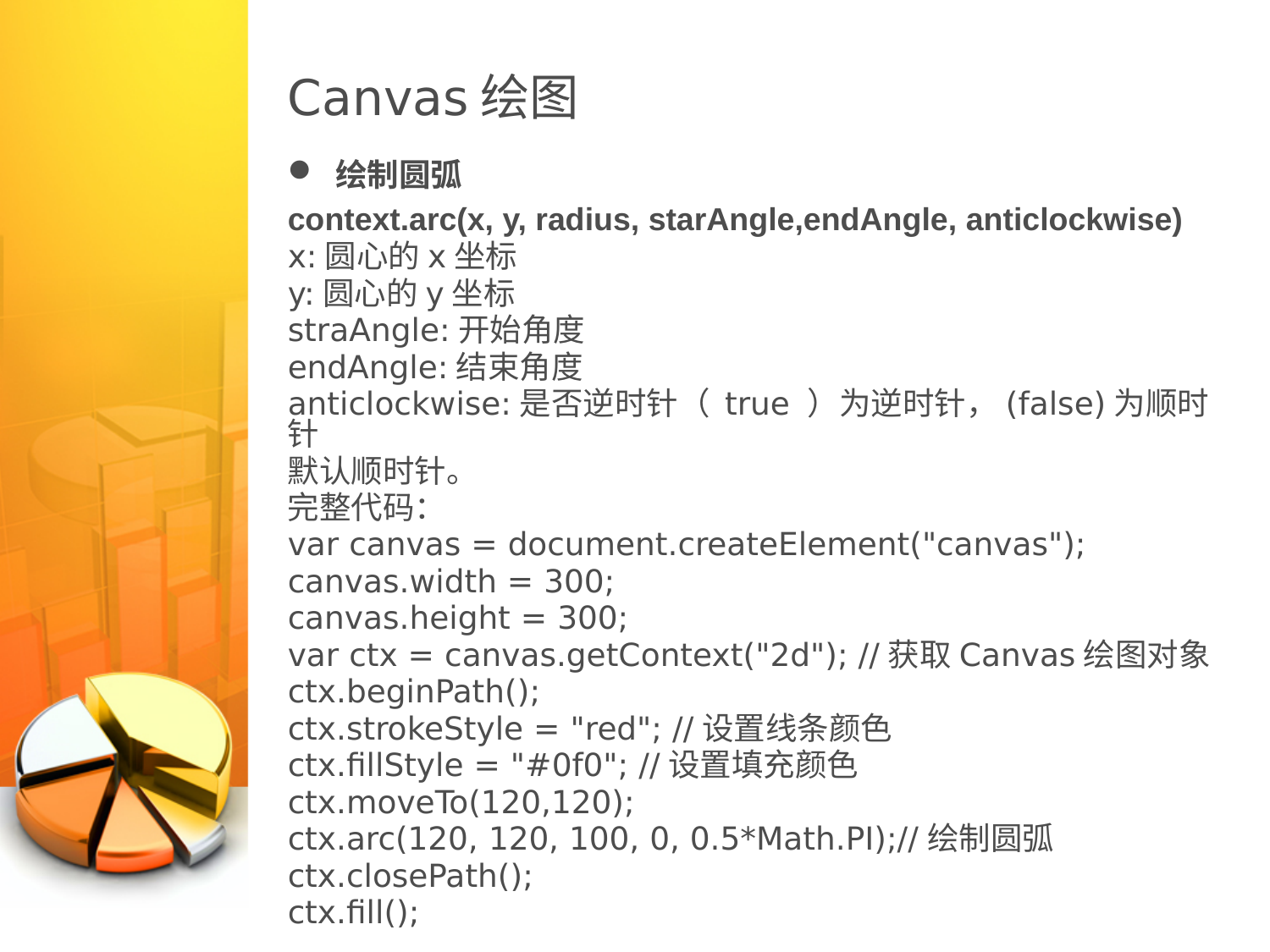

# Canvas绘图
绘制圆弧
context.arc(x, y, radius, starAngle,endAngle, anticlockwise)
x:圆心的x坐标
y:圆心的y坐标
straAngle:开始角度
endAngle:结束角度
anticlockwise:是否逆时针（ true ）为逆时针，(false)为顺时针
默认顺时针。
完整代码：
var canvas = document.createElement("canvas");
canvas.width = 300;
canvas.height = 300;
var ctx = canvas.getContext("2d"); //获取Canvas绘图对象
ctx.beginPath();
ctx.strokeStyle = "red"; //设置线条颜色
ctx.fillStyle = "#0f0"; //设置填充颜色
ctx.moveTo(120,120);
ctx.arc(120, 120, 100, 0, 0.5*Math.PI);//绘制圆弧
ctx.closePath();
ctx.fill();

PPT模板下载：www.1ppt.com/moban/     行业PPT模板：www.1ppt.com/hangye/
节日PPT模板：www.1ppt.com/jieri/           PPT素材下载：www.1ppt.com/sucai/
PPT背景图片：www.1ppt.com/beijing/      PPT图表下载：www.1ppt.com/tubiao/
优秀PPT下载：www.1ppt.com/xiazai/        PPT教程： www.1ppt.com/powerpoint/
Word教程： www.1ppt.com/word/              Excel教程：www.1ppt.com/excel/
资料下载：www.1ppt.com/ziliao/                PPT课件下载：www.1ppt.com/kejian/
范文下载：www.1ppt.com/fanwen/             试卷下载：www.1ppt.com/shiti/
教案下载：www.1ppt.com/jiaoan/        PPT论坛：www.1ppt.cn